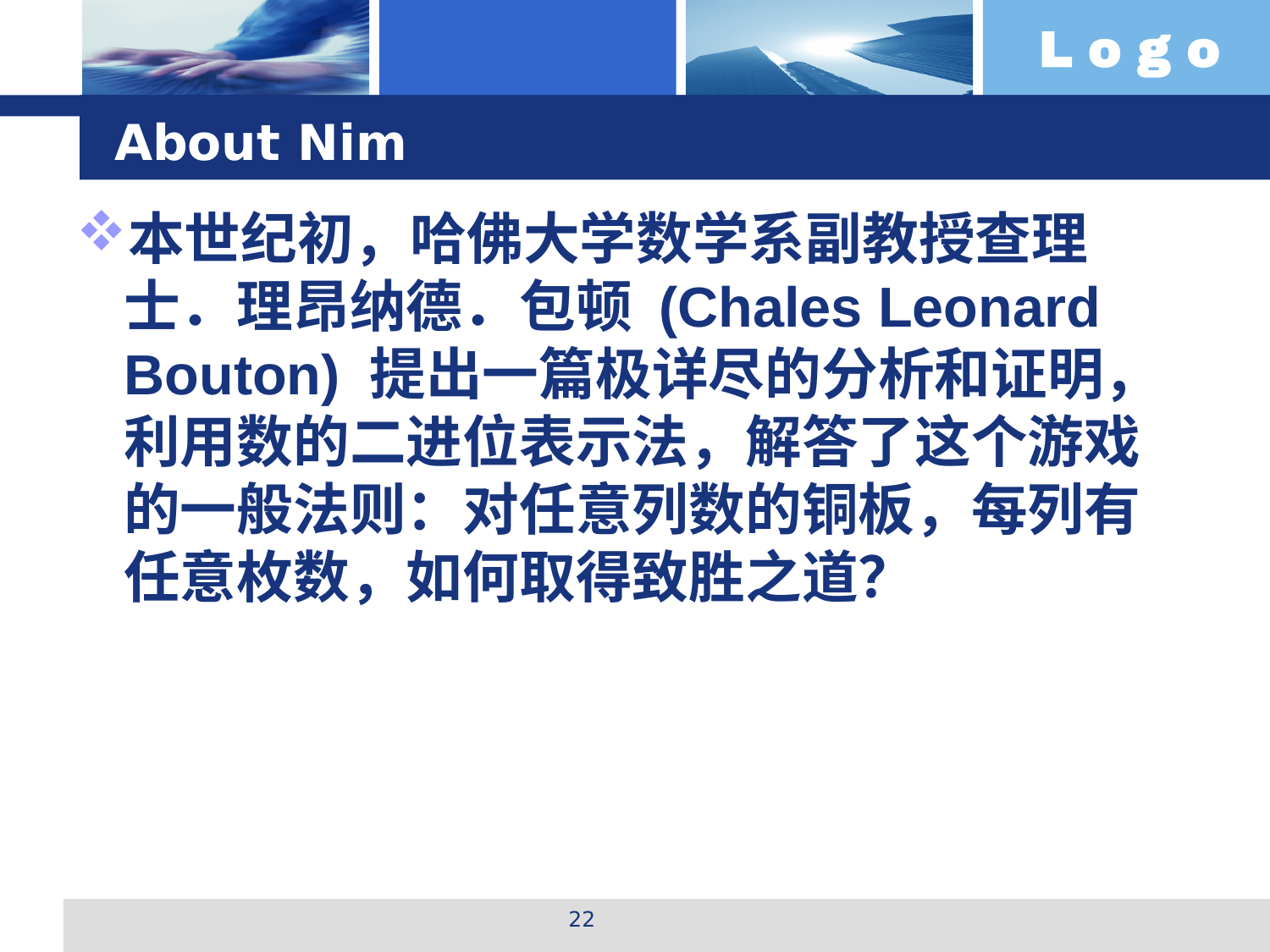

# About Nim
本世纪初，哈佛大学数学系副教授查理士．理昂纳德．包顿 (Chales Leonard Bouton) 提出一篇极详尽的分析和证明，利用数的二进位表示法，解答了这个游戏的一般法则：对任意列数的铜板，每列有任意枚数，如何取得致胜之道？

22